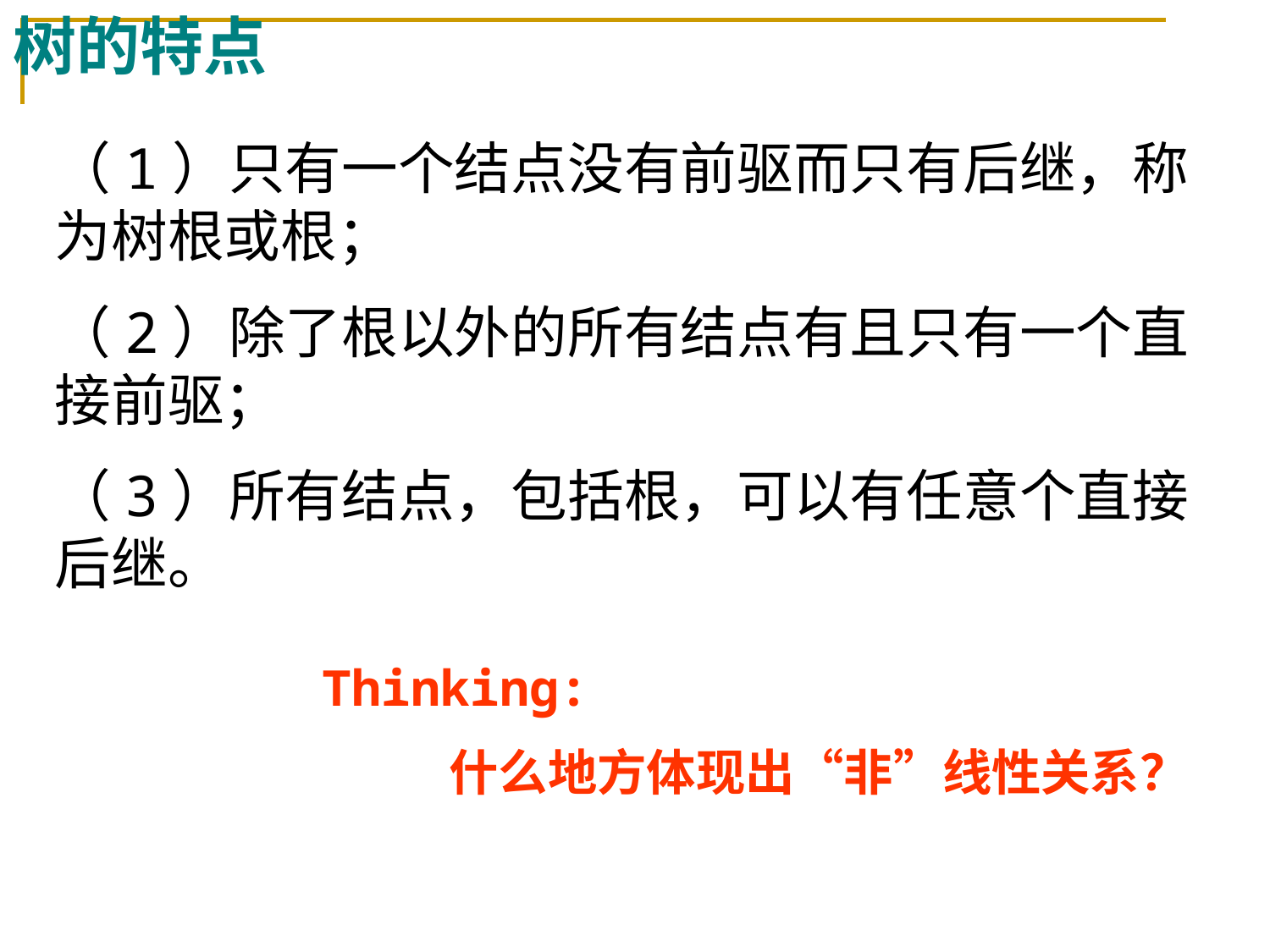

# 树的特点
（1）只有一个结点没有前驱而只有后继，称为树根或根；
（2）除了根以外的所有结点有且只有一个直接前驱；
（3）所有结点，包括根，可以有任意个直接后继。
Thinking:
	什么地方体现出“非”线性关系？